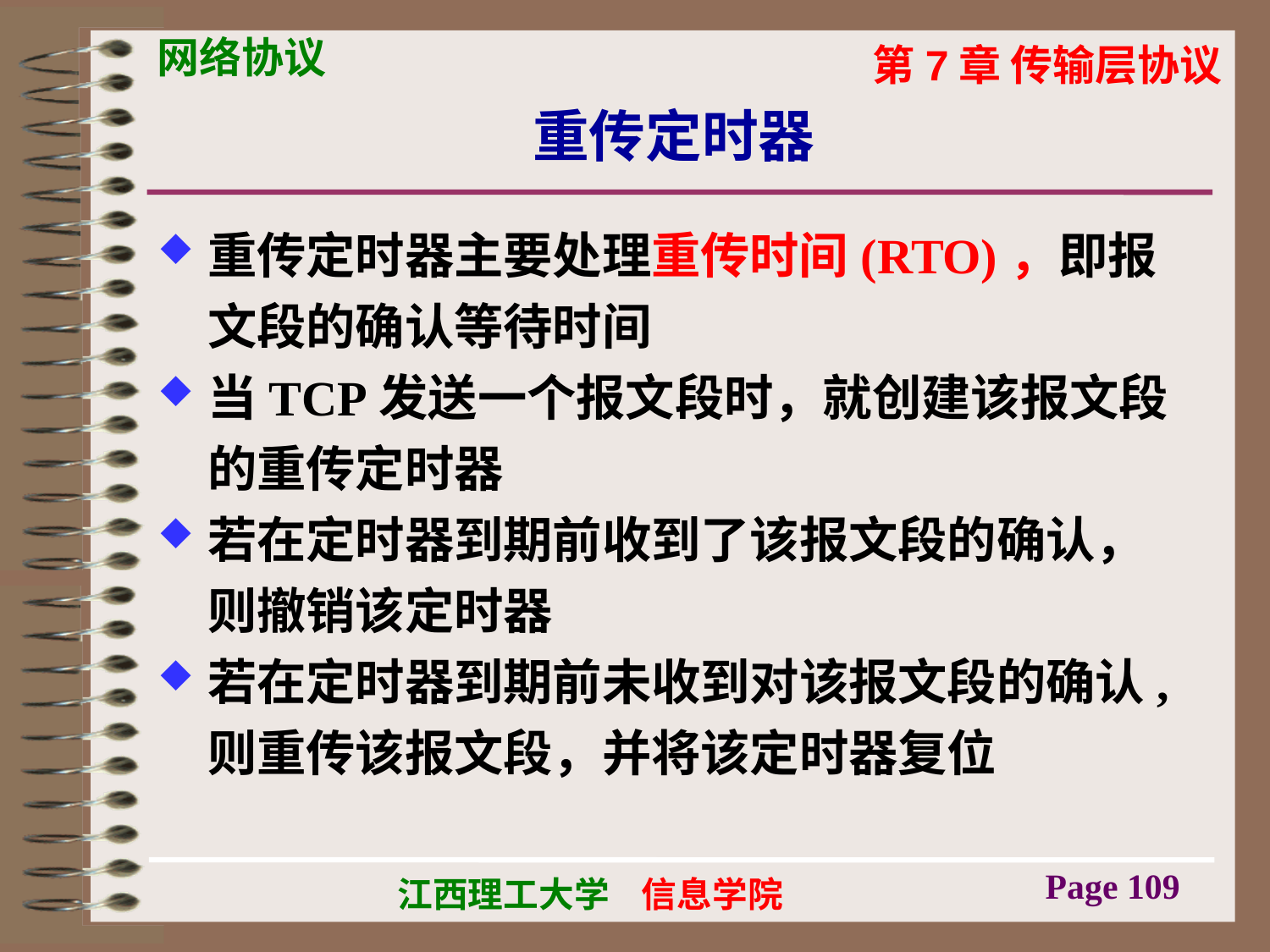

# 重传定时器
重传定时器主要处理重传时间(RTO)，即报文段的确认等待时间
当TCP发送一个报文段时，就创建该报文段的重传定时器
若在定时器到期前收到了该报文段的确认，则撤销该定时器
若在定时器到期前未收到对该报文段的确认,则重传该报文段，并将该定时器复位
Page 109